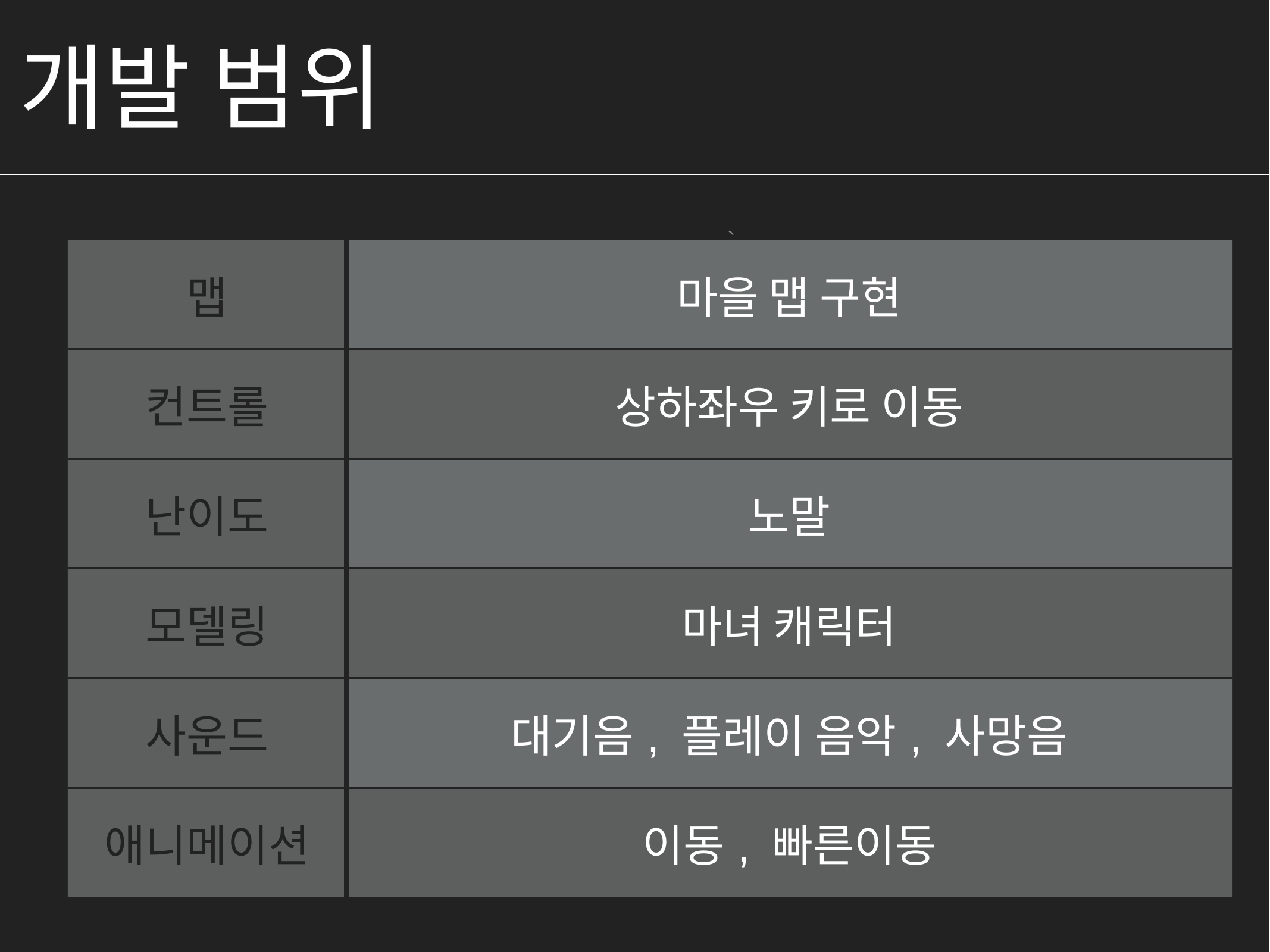

개발 범위

`
| 맵 | 마을 맵 구현 |
| --- | --- |
| 컨트롤 | 상하좌우 키로 이동 |
| 난이도 | 노말 |
| 모델링 | 마녀 캐릭터 |
| 사운드 | 대기음, 플레이 음악, 사망음 |
| 애니메이션 | 이동, 빠른이동 |